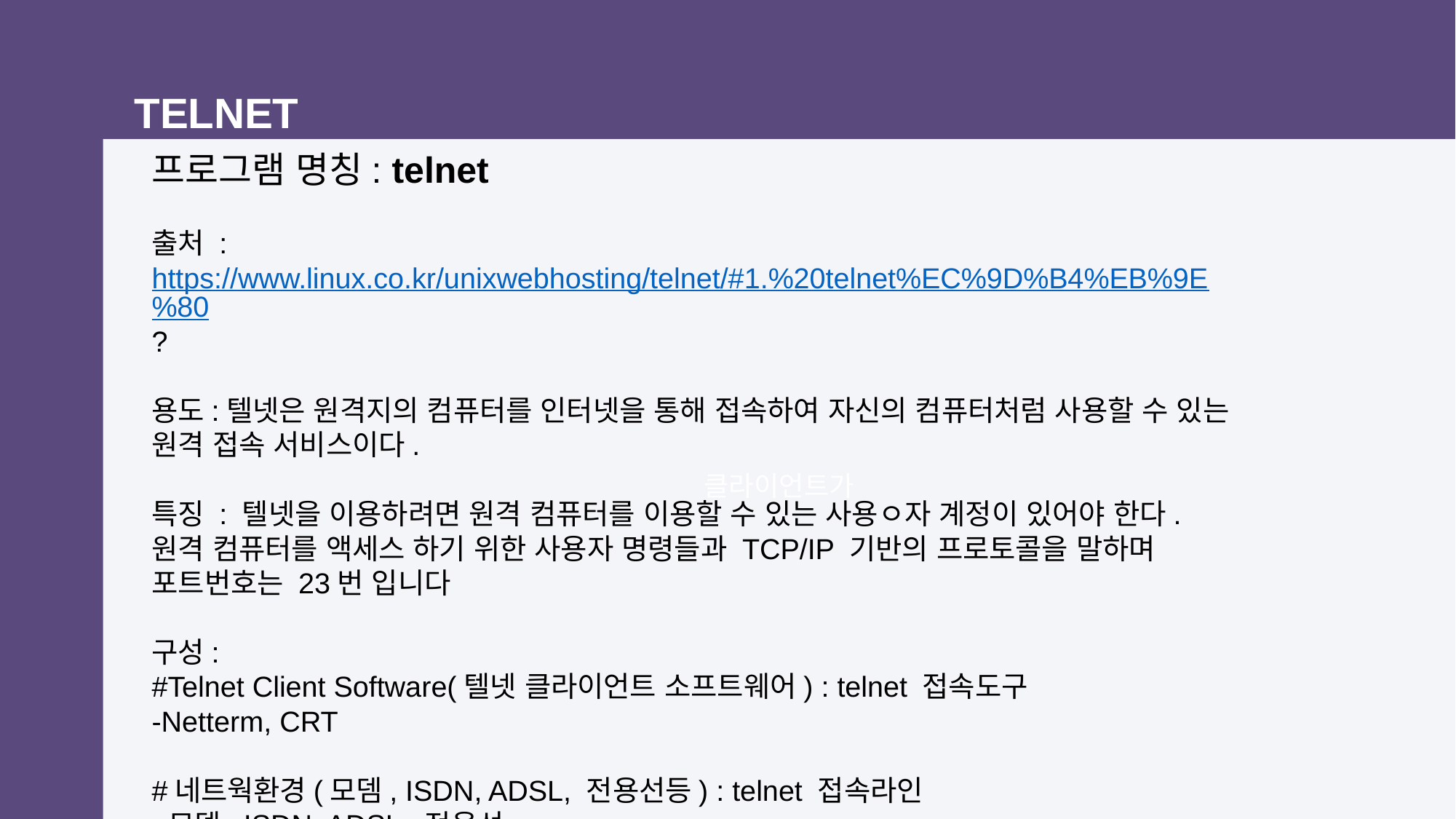

TELNET

클라이언트가
프로그램 명칭: telnet

출처 : https://www.linux.co.kr/unixwebhosting/telnet/#1.%20telnet%EC%9D%B4%EB%9E%80?

용도:텔넷은 원격지의 컴퓨터를 인터넷을 통해 접속하여 자신의 컴퓨터처럼 사용할 수 있는 원격 접속 서비스이다.

특징 : 텔넷을 이용하려면 원격 컴퓨터를 이용할 수 있는 사용ㅇ자 계정이 있어야 한다. 원격 컴퓨터를 액세스 하기 위한 사용자 명령들과 TCP/IP 기반의 프로토콜을 말하며 포트번호는 23번 입니다

구성:
#Telnet Client Software(텔넷 클라이언트 소프트웨어) : telnet 접속도구
-Netterm, CRT

#네트웍환경(모뎀, ISDN, ADSL, 전용선등) : telnet 접속라인
-모뎀, ISDN, ADSL, 전용선